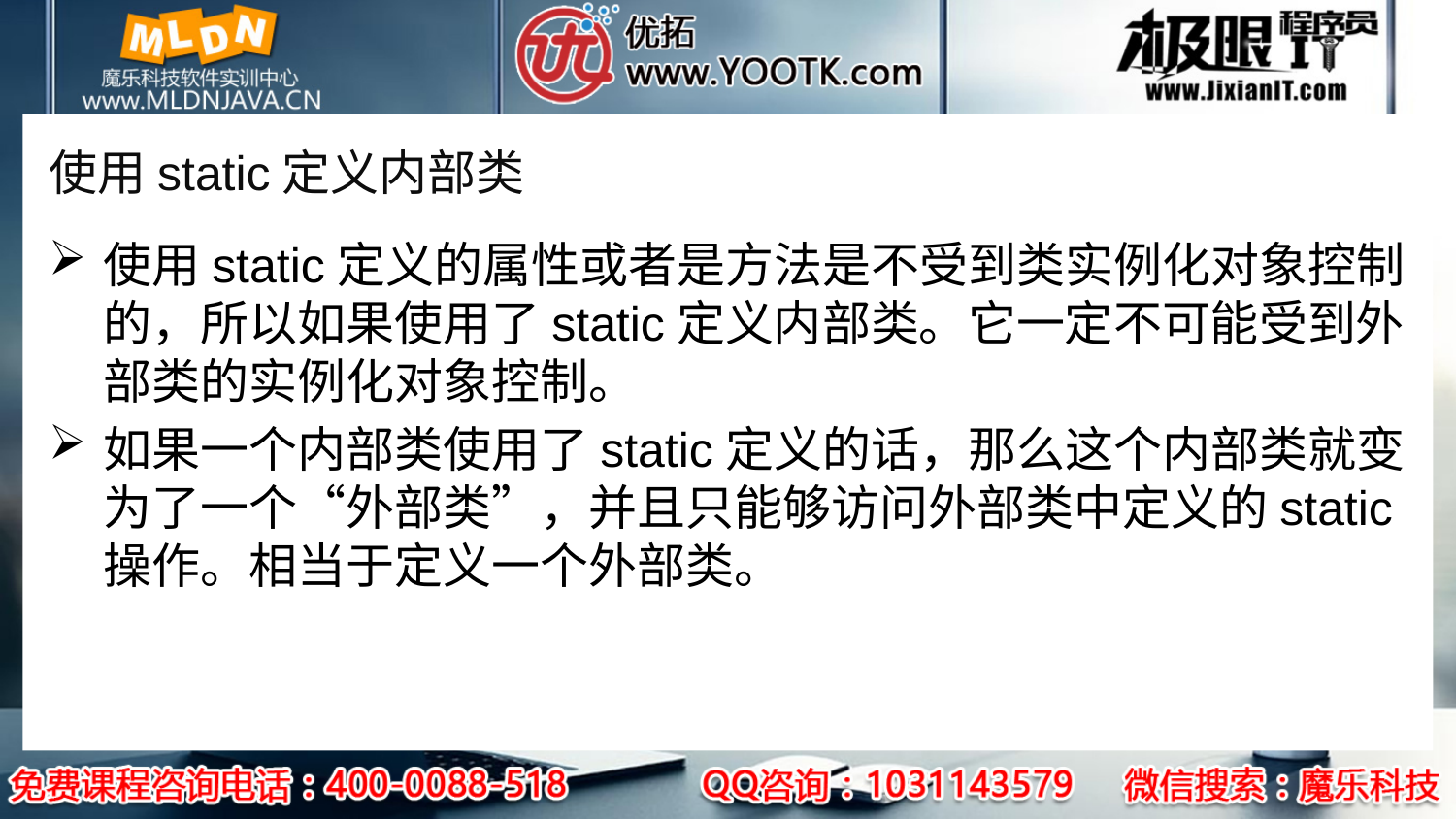

# 使用static定义内部类
使用static定义的属性或者是方法是不受到类实例化对象控制的，所以如果使用了static定义内部类。它一定不可能受到外部类的实例化对象控制。
如果一个内部类使用了static定义的话，那么这个内部类就变为了一个“外部类”，并且只能够访问外部类中定义的static操作。相当于定义一个外部类。